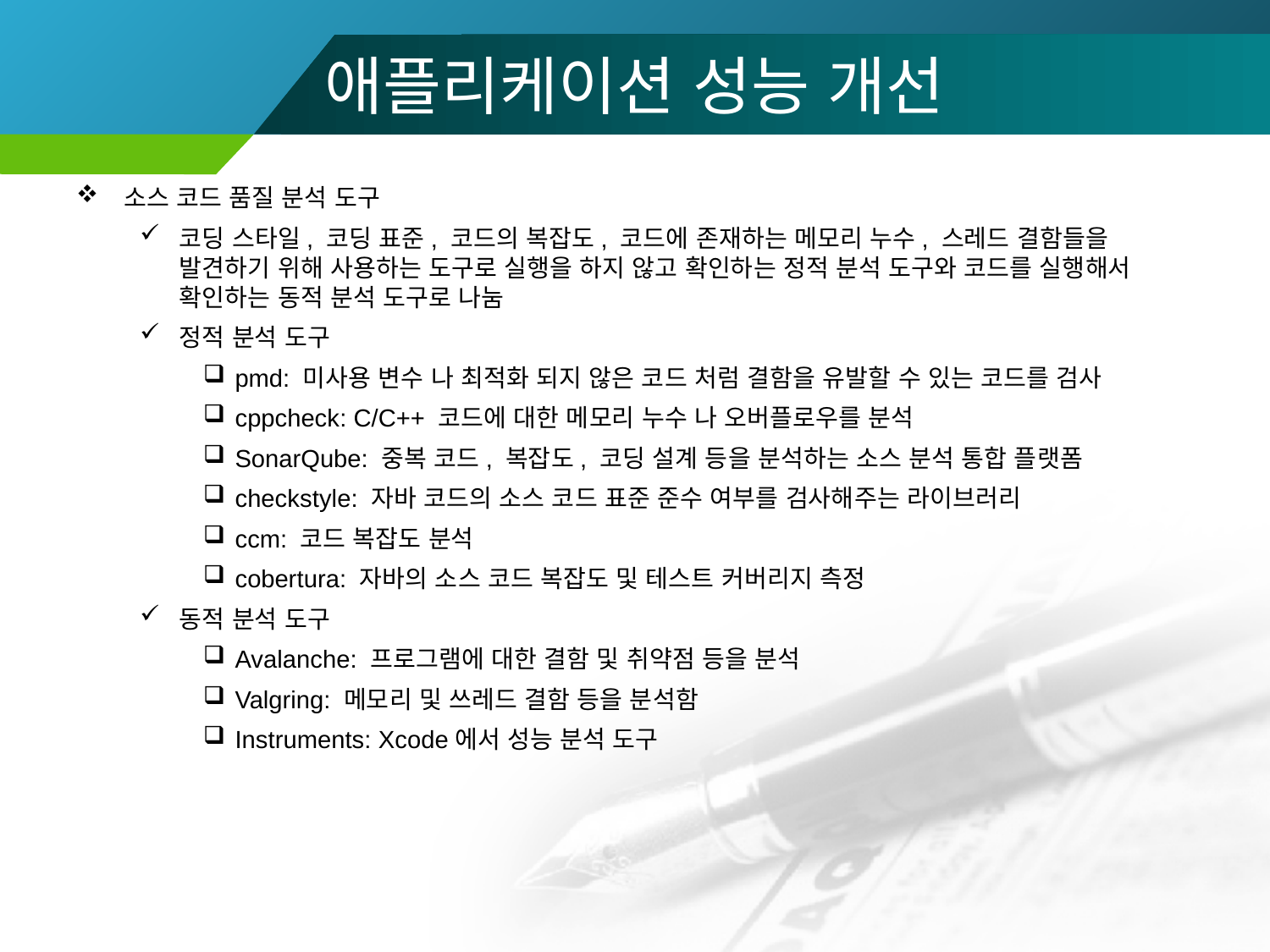

# 애플리케이션 성능 개선
소스 코드 품질 분석 도구
코딩 스타일, 코딩 표준, 코드의 복잡도, 코드에 존재하는 메모리 누수, 스레드 결함들을 발견하기 위해 사용하는 도구로 실행을 하지 않고 확인하는 정적 분석 도구와 코드를 실행해서 확인하는 동적 분석 도구로 나눔
정적 분석 도구
pmd: 미사용 변수 나 최적화 되지 않은 코드 처럼 결함을 유발할 수 있는 코드를 검사
cppcheck: C/C++ 코드에 대한 메모리 누수 나 오버플로우를 분석
SonarQube: 중복 코드, 복잡도, 코딩 설계 등을 분석하는 소스 분석 통합 플랫폼
checkstyle: 자바 코드의 소스 코드 표준 준수 여부를 검사해주는 라이브러리
ccm: 코드 복잡도 분석
cobertura: 자바의 소스 코드 복잡도 및 테스트 커버리지 측정
동적 분석 도구
Avalanche: 프로그램에 대한 결함 및 취약점 등을 분석
Valgring: 메모리 및 쓰레드 결함 등을 분석함
Instruments: Xcode에서 성능 분석 도구